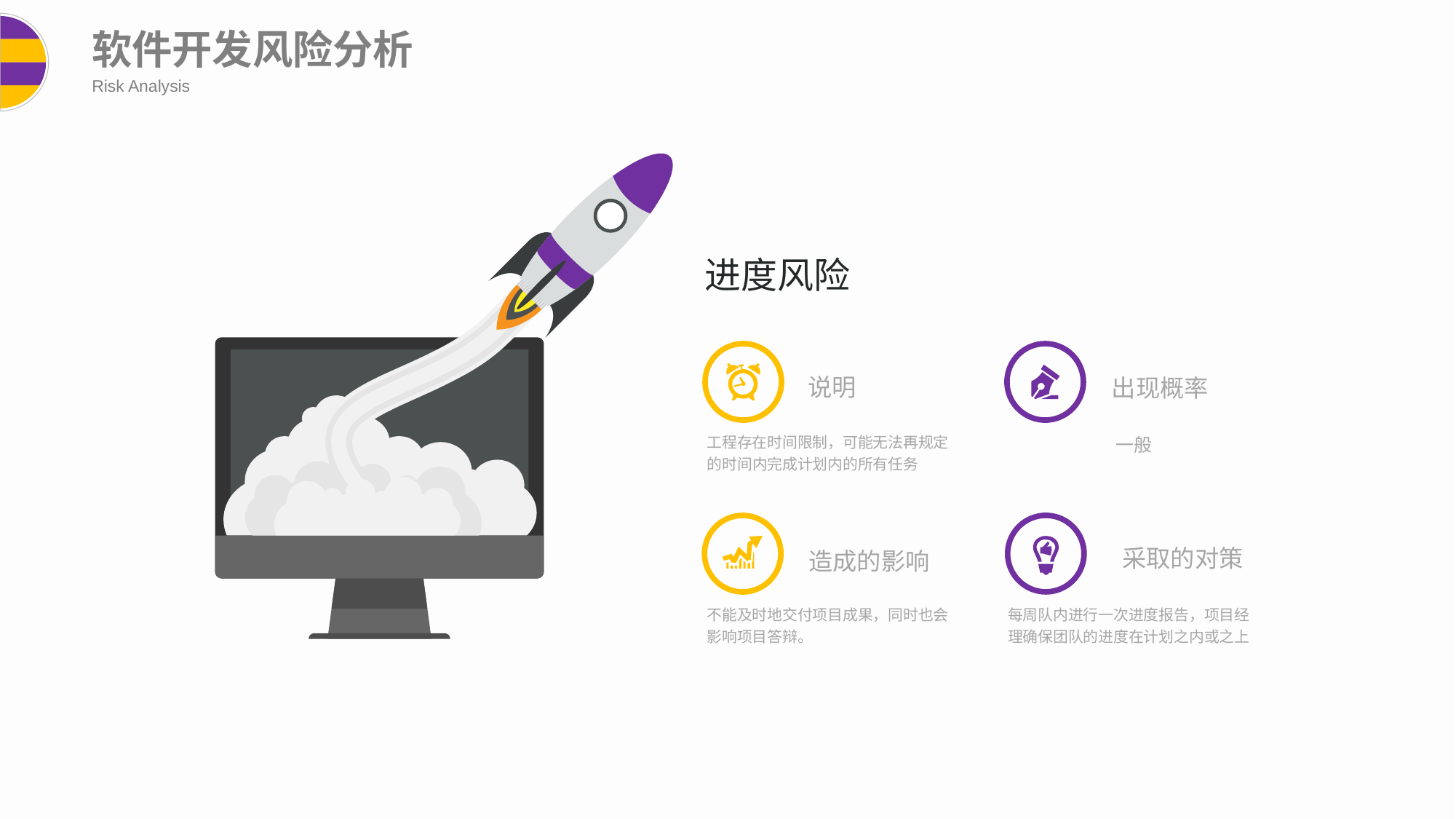

软件开发风险分析

Risk Analysis

进度风险

说明
出现概率

工程存在时间限制，可能无法再规定的时间内完成计划内的所有任务
一般

采取的对策
造成的影响

不能及时地交付项目成果，同时也会影响项目答辩。
每周队内进行一次进度报告，项目经理确保团队的进度在计划之内或之上

技术风险

说明
出现概率

团队成员在数据库开发方面没有足够的经验，需要在项目进程中同步学习，不排除遇到技术瓶颈的问题。
一般

采取的对策
造成的影响

项目某个模块的阻塞导致整个项目的进度落下
在动手之前先获得足够的知识或请教老师，对于技术上进行攻克